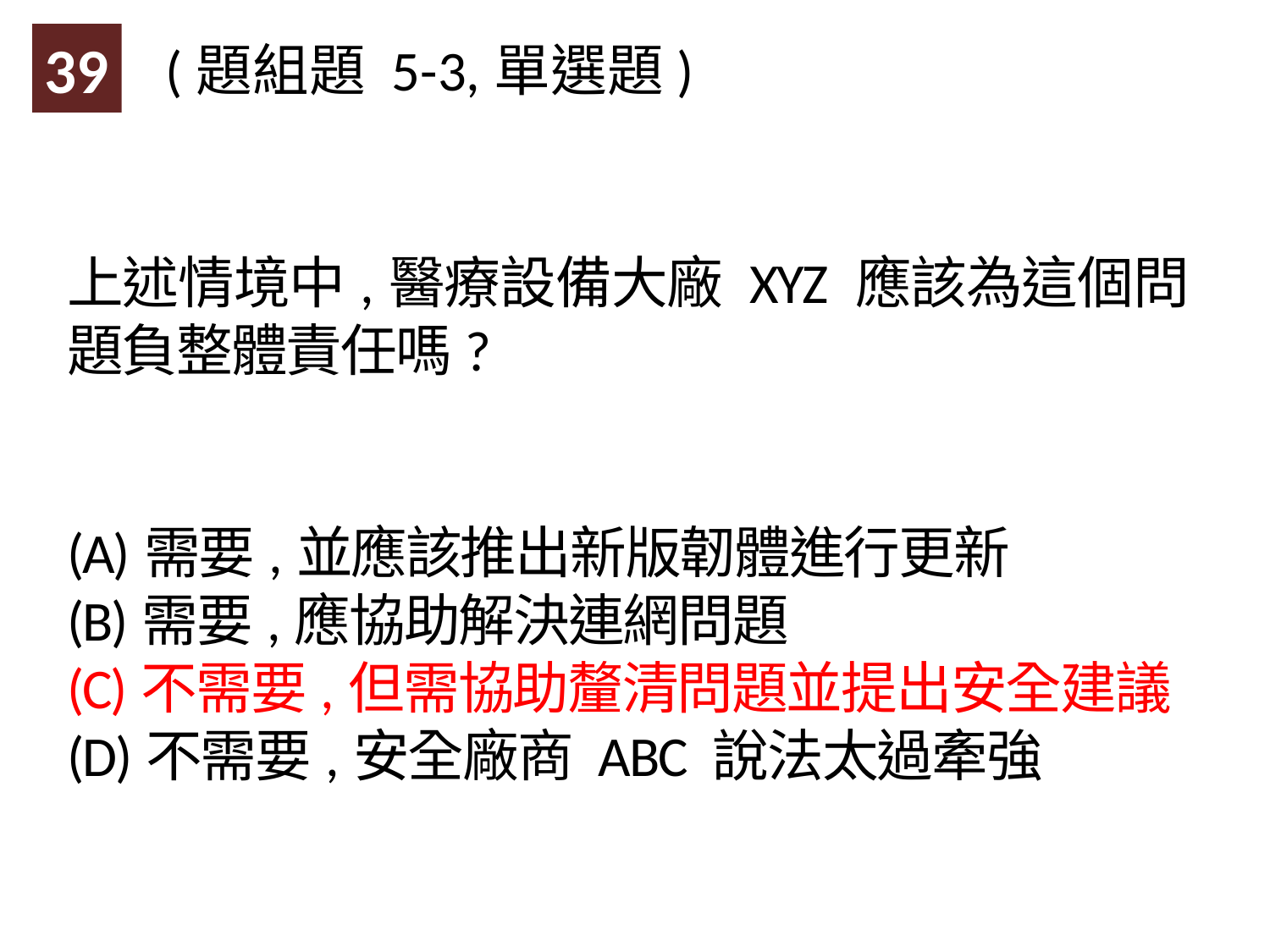

39
(題組題 5-3,單選題)
上述情境中,醫療設備大廠 XYZ 應該為這個問題負整體責任嗎?

(A)需要,並應該推出新版韌體進行更新
(B)需要,應協助解決連網問題
(C)不需要,但需協助釐清問題並提出安全建議
(D)不需要,安全廠商 ABC 說法太過牽強